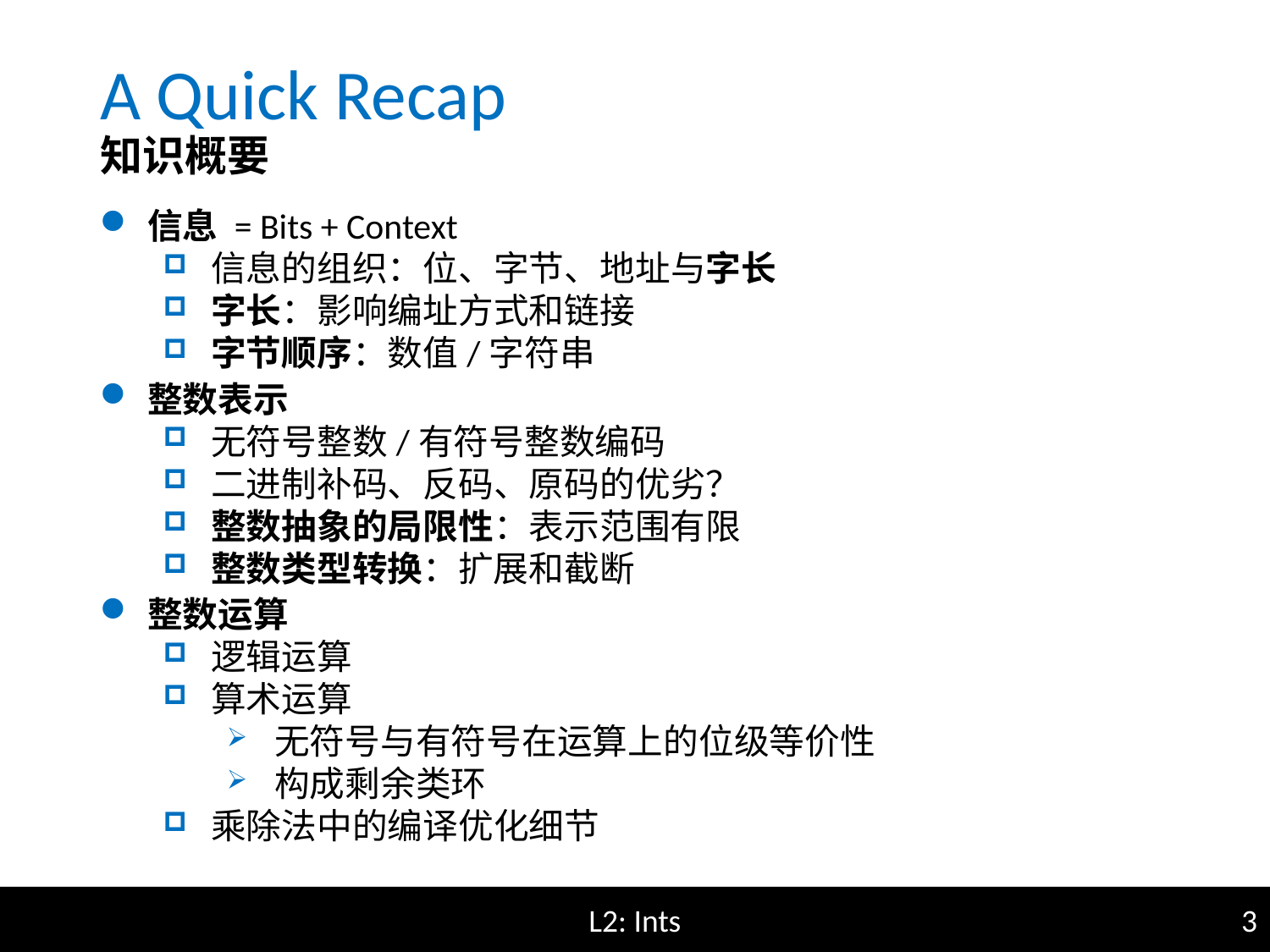

A Quick Recap
知识概要
信息 = Bits + Context
信息的组织：位、字节、地址与字长
字长：影响编址方式和链接
字节顺序：数值/字符串
整数表示
无符号整数/有符号整数编码
二进制补码、反码、原码的优劣？
整数抽象的局限性：表示范围有限
整数类型转换：扩展和截断
整数运算
逻辑运算
算术运算
无符号与有符号在运算上的位级等价性
构成剩余类环
乘除法中的编译优化细节

L2: Ints
3